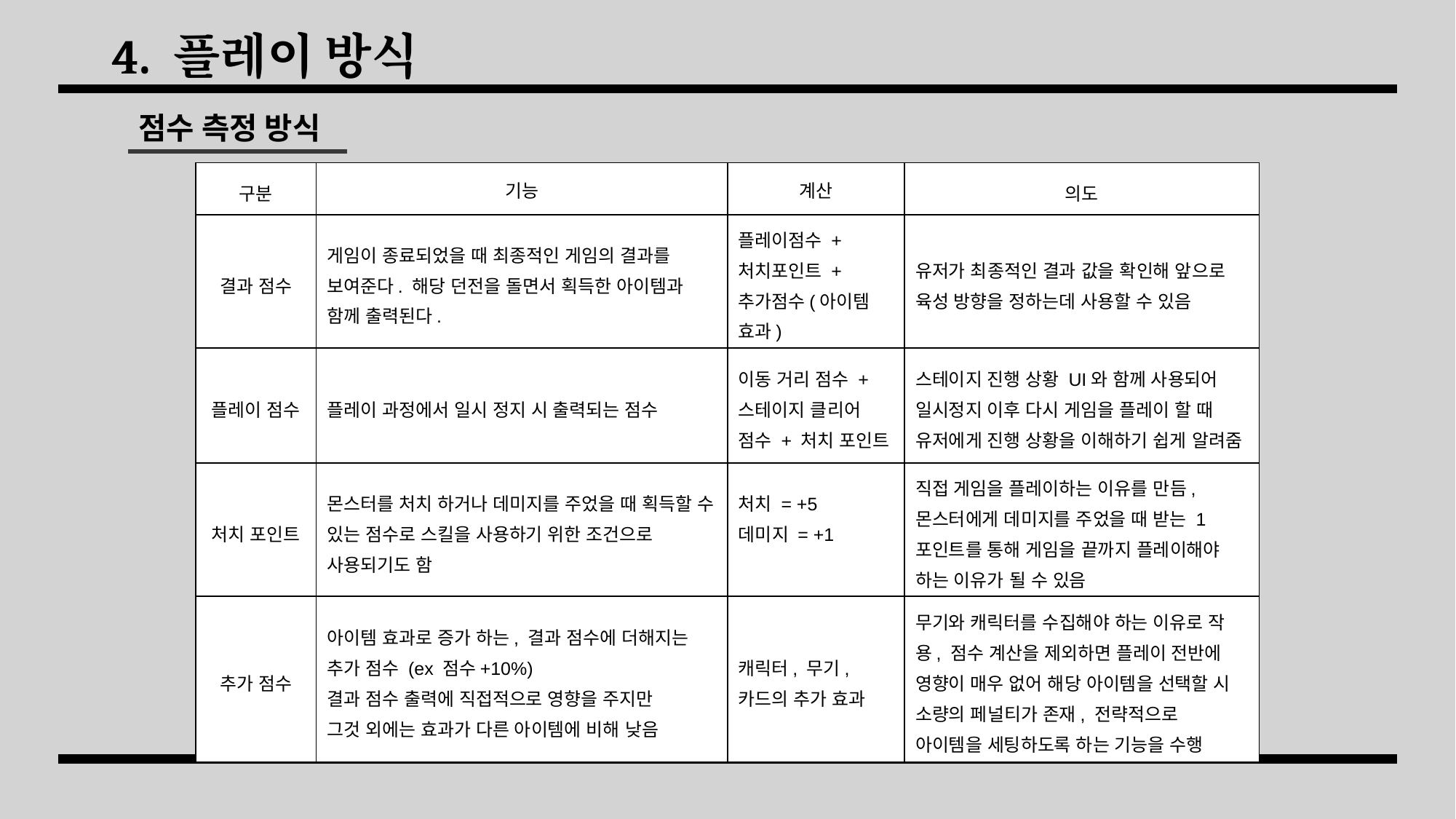

# 4. 플레이 방식
점수 측정 방식
| 구분 | 기능 | 계산 | 의도 |
| --- | --- | --- | --- |
| 결과 점수 | 게임이 종료되었을 때 최종적인 게임의 결과를 보여준다. 해당 던전을 돌면서 획득한 아이템과 함께 출력된다. | 플레이점수 + 처치포인트 + 추가점수(아이템 효과) | 유저가 최종적인 결과 값을 확인해 앞으로 육성 방향을 정하는데 사용할 수 있음 |
| 플레이 점수 | 플레이 과정에서 일시 정지 시 출력되는 점수 | 이동 거리 점수 + 스테이지 클리어 점수 + 처치 포인트 | 스테이지 진행 상황 UI와 함께 사용되어 일시정지 이후 다시 게임을 플레이 할 때 유저에게 진행 상황을 이해하기 쉽게 알려줌 |
| 처치 포인트 | 몬스터를 처치 하거나 데미지를 주었을 때 획득할 수 있는 점수로 스킬을 사용하기 위한 조건으로 사용되기도 함 | 처치 = +5 데미지 = +1 | 직접 게임을 플레이하는 이유를 만듬, 몬스터에게 데미지를 주었을 때 받는 1포인트를 통해 게임을 끝까지 플레이해야 하는 이유가 될 수 있음 |
| 추가 점수 | 아이템 효과로 증가 하는, 결과 점수에 더해지는 추가 점수 (ex 점수+10%) 결과 점수 출력에 직접적으로 영향을 주지만 그것 외에는 효과가 다른 아이템에 비해 낮음 | 캐릭터, 무기, 카드의 추가 효과 | 무기와 캐릭터를 수집해야 하는 이유로 작용, 점수 계산을 제외하면 플레이 전반에 영향이 매우 없어 해당 아이템을 선택할 시 소량의 페널티가 존재, 전략적으로 아이템을 세팅하도록 하는 기능을 수행 |